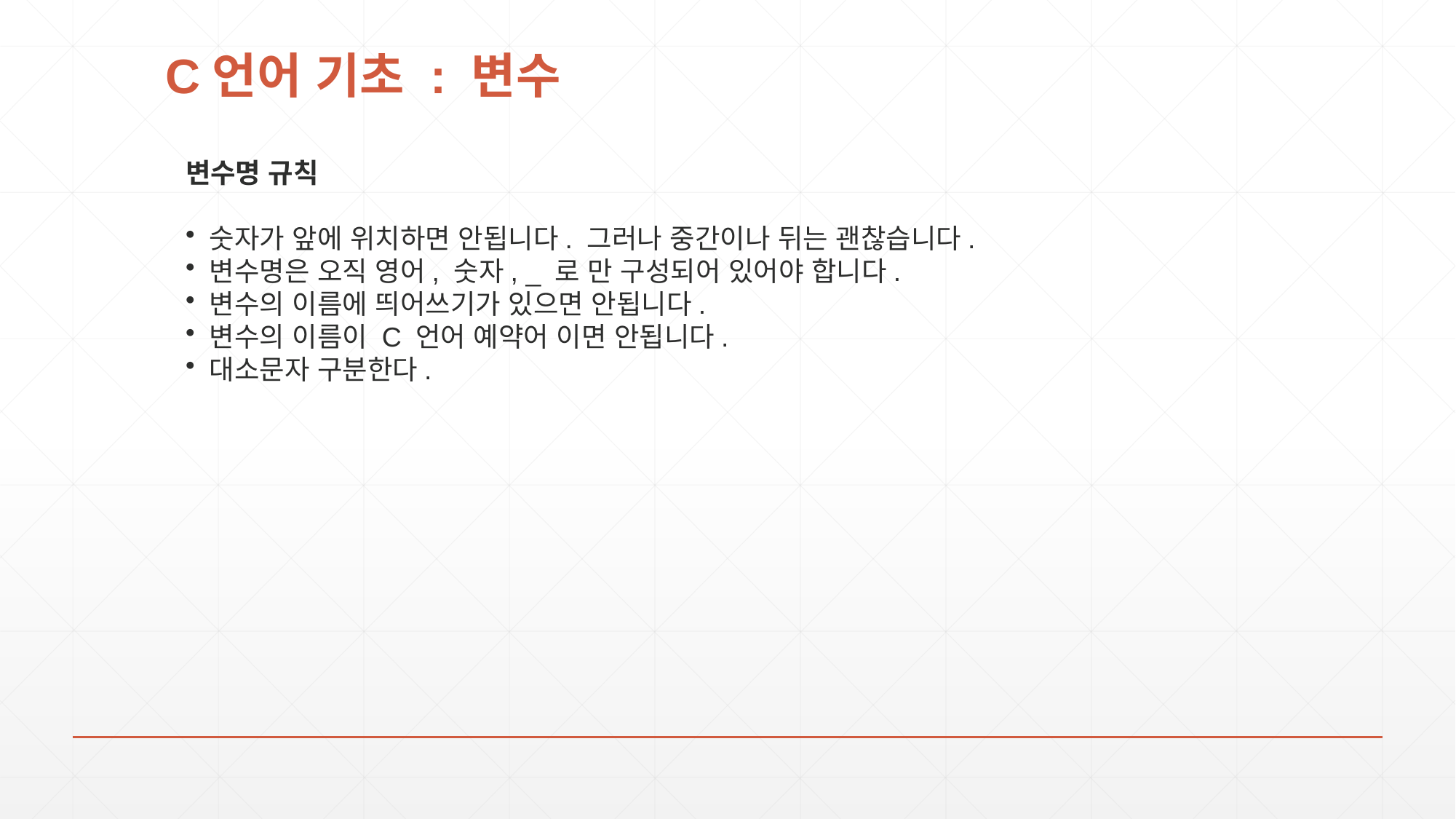

# C언어 기초 : 변수
변수명 규칙

 숫자가 앞에 위치하면 안됩니다. 그러나 중간이나 뒤는 괜찮습니다.
 변수명은 오직 영어, 숫자, _ 로 만 구성되어 있어야 합니다.
 변수의 이름에 띄어쓰기가 있으면 안됩니다.
 변수의 이름이 C 언어 예약어 이면 안됩니다.
 대소문자 구분한다.